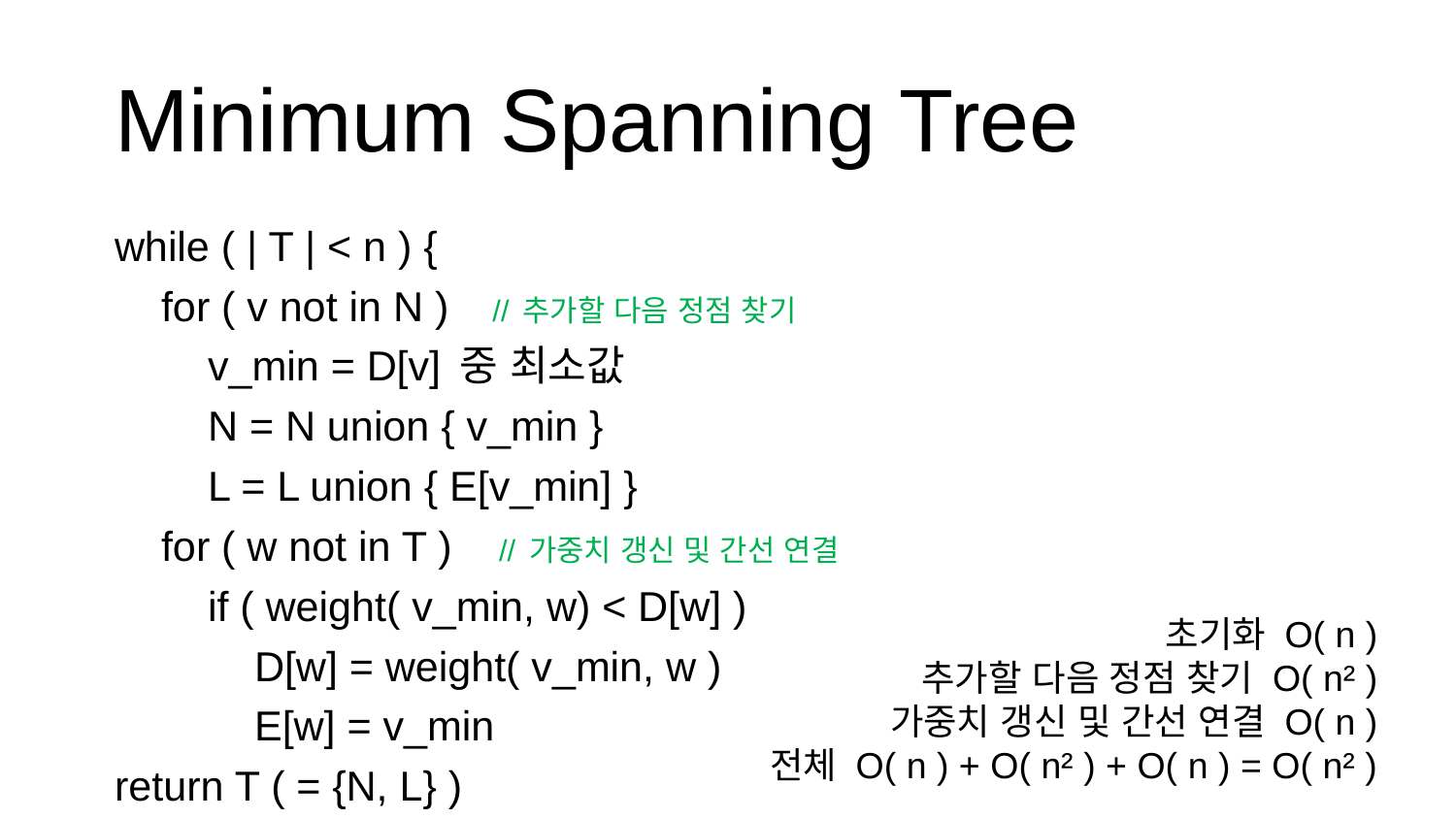

# Minimum Spanning Tree
while ( | T | < n ) {
    for ( v not in N )    // 추가할 다음 정점 찾기
        v_min = D[v] 중 최소값
        N = N union { v_min }
        L = L union { E[v_min] }
    for ( w not in T )    // 가중치 갱신 및 간선 연결
        if ( weight( v_min, w) < D[w] )
            D[w] = weight( v_min, w )
            E[w] = v_min
return T ( = {N, L} )
초기화 O( n )
추가할 다음 정점 찾기 O( n² )
가중치 갱신 및 간선 연결 O( n )
전체 O( n ) + O( n² ) + O( n ) = O( n² )